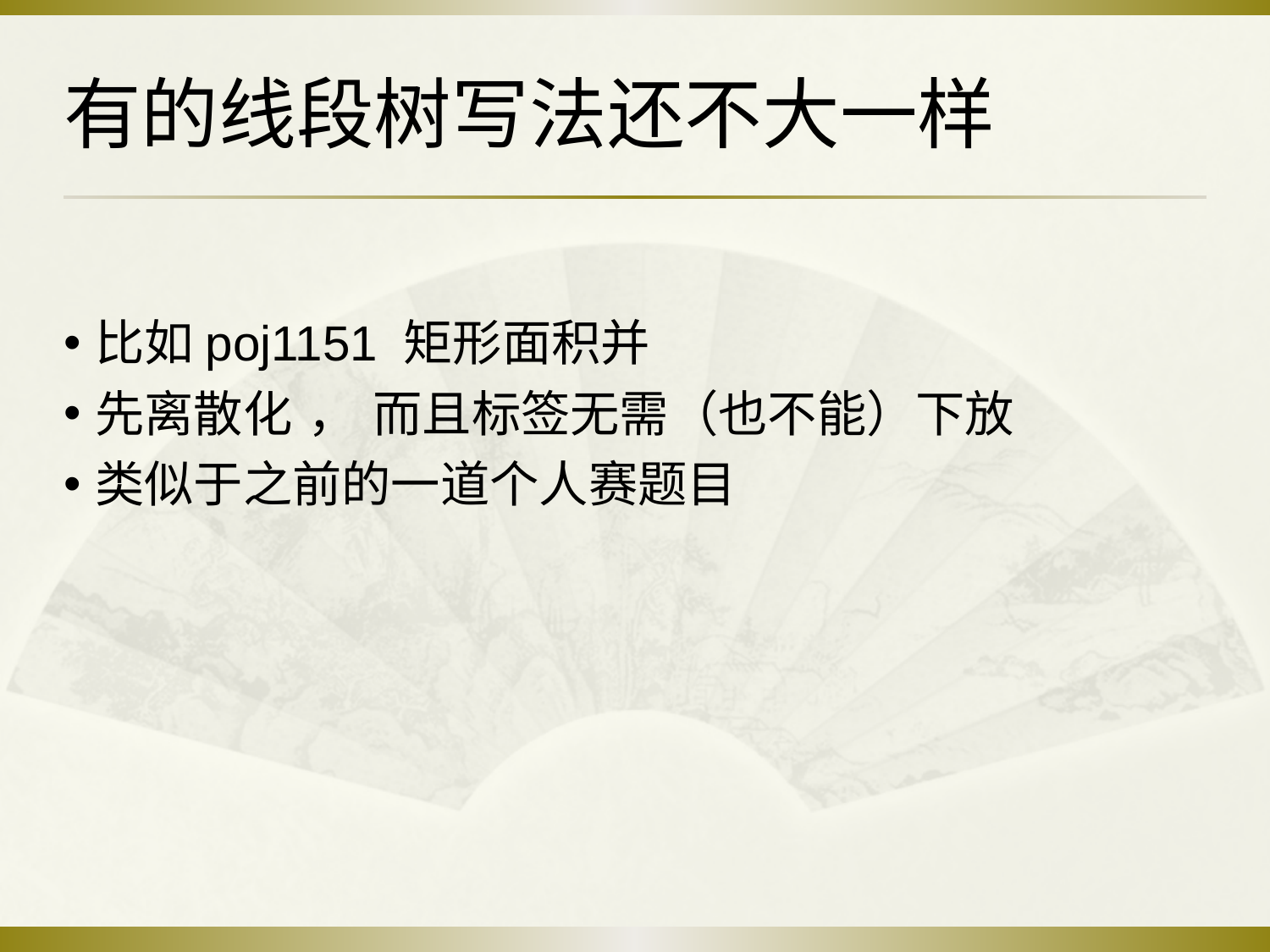

# 有的线段树写法还不大一样
比如poj1151 矩形面积并
先离散化 ， 而且标签无需（也不能）下放
类似于之前的一道个人赛题目